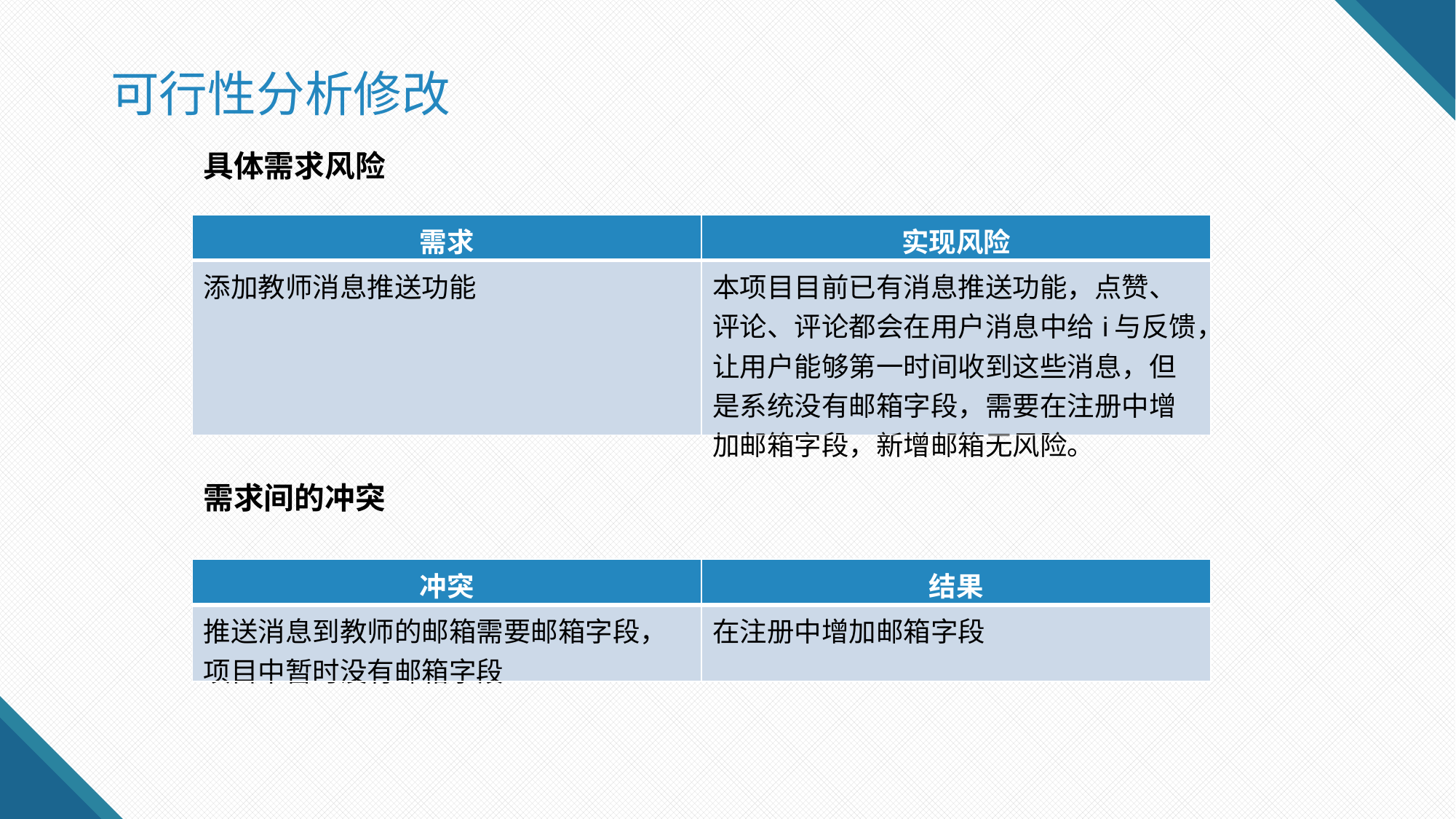

# 可行性分析修改
具体需求风险
| 需求 | 实现风险 |
| --- | --- |
| 添加教师消息推送功能 | 本项目目前已有消息推送功能，点赞、评论、评论都会在用户消息中给i与反馈，让用户能够第一时间收到这些消息，但是系统没有邮箱字段，需要在注册中增加邮箱字段，新增邮箱无风险。 |
需求间的冲突
| 冲突 | 结果 |
| --- | --- |
| 推送消息到教师的邮箱需要邮箱字段，项目中暂时没有邮箱字段 | 在注册中增加邮箱字段 |